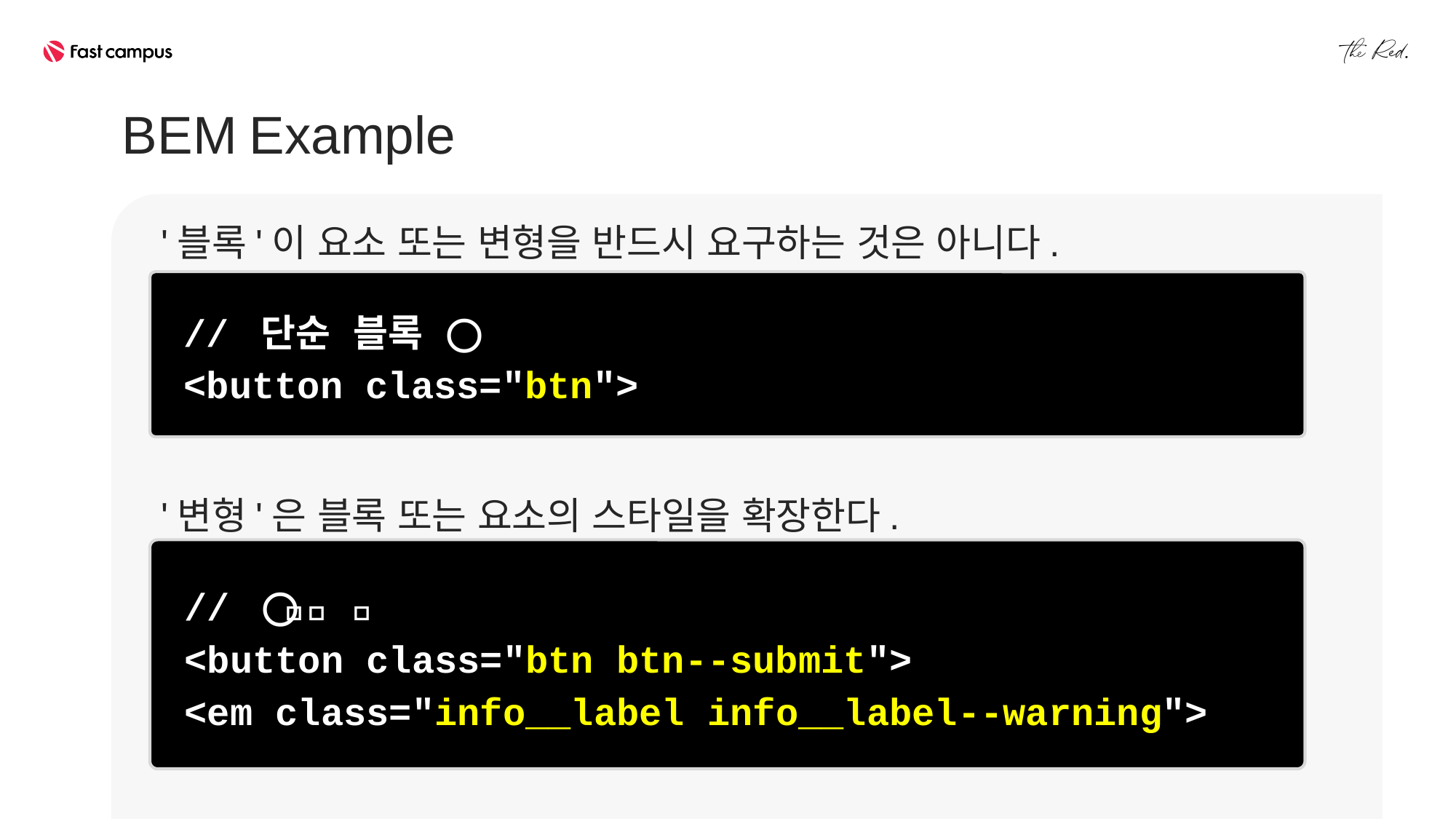

BEM Example
'블록'이 요소 또는 변형을 반드시 요구하는 것은 아니다.

'변형'은 블록 또는 요소의 스타일을 확장한다.

// 단순 블록 ⭕
<button class="btn">
// 변형 추가 ⭕
<button class="btn btn--submit">
<em class="info__label info__label--warning">